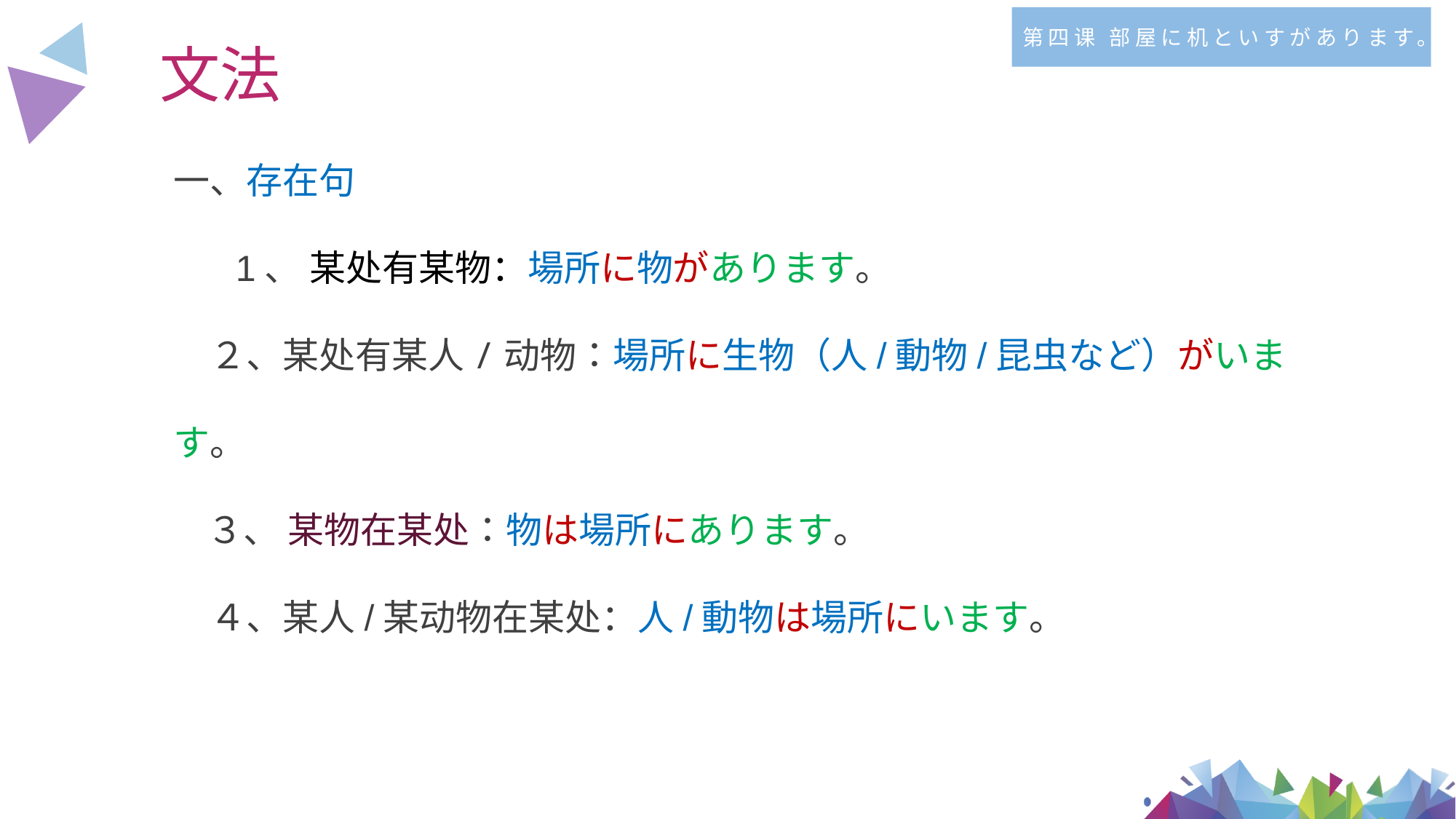

第四课 部屋に机といすがあります。
文法
一、存在句
 　1、 某处有某物：場所に物があります。
　２、某处有某人/动物：場所に生物（人/動物/昆虫など）がいます。
   ３、 某物在某处：物は場所にあります。
　４、某人/某动物在某处：人/動物は場所にいます。